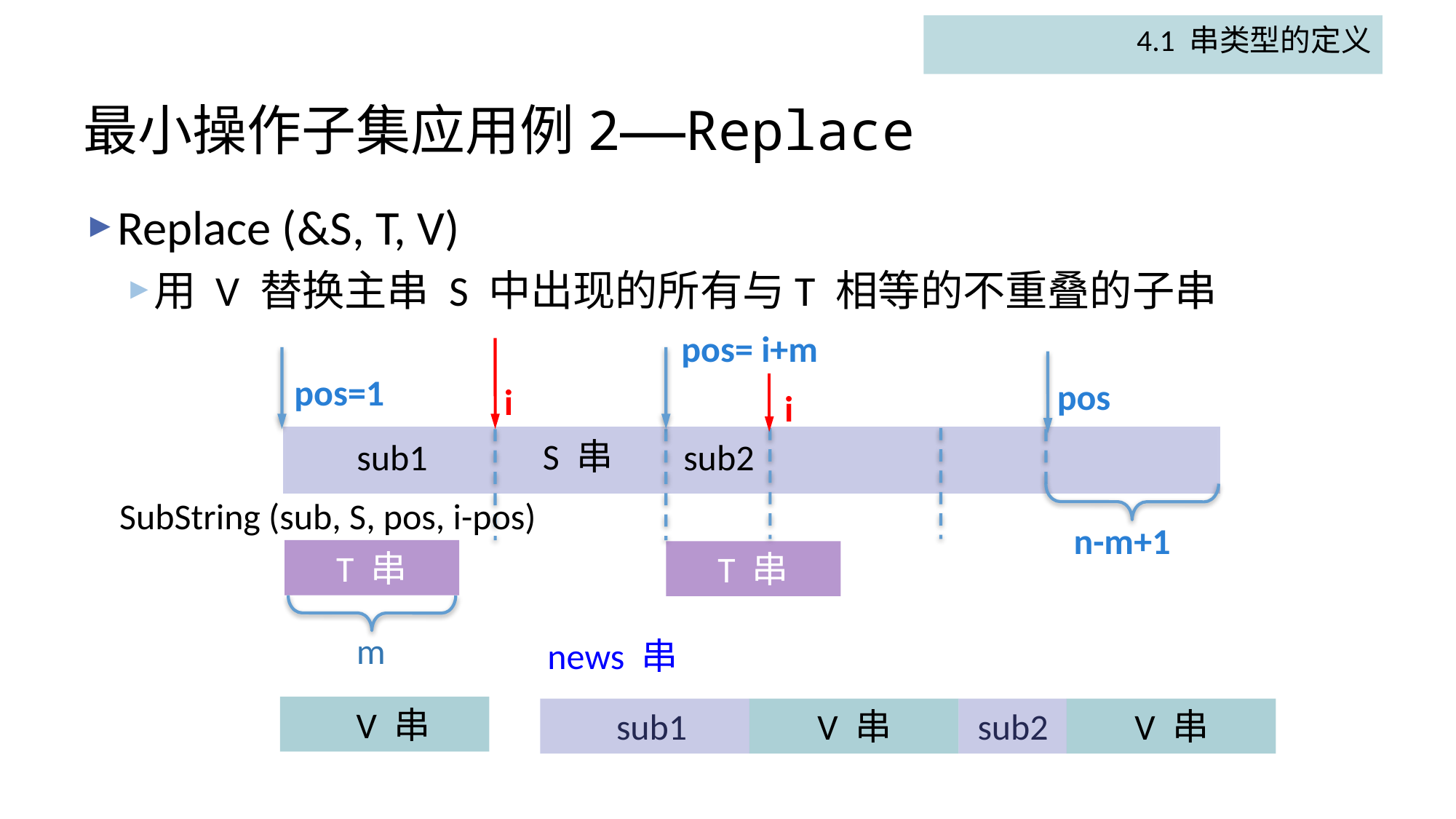

4.1 串类型的定义
# 最小操作子集应用例2——Replace
Replace (&S, T, V)
用 V 替换主串 S 中出现的所有与T 相等的不重叠的子串
pos= i+m

pos=1
pos

i
i

                                        S 串

sub2
sub1

SubString (sub, S, pos, i-pos)
n-m+1
     T 串
     T 串

m
news 串
        V 串
 sub2
        sub1
       V 串
       V 串